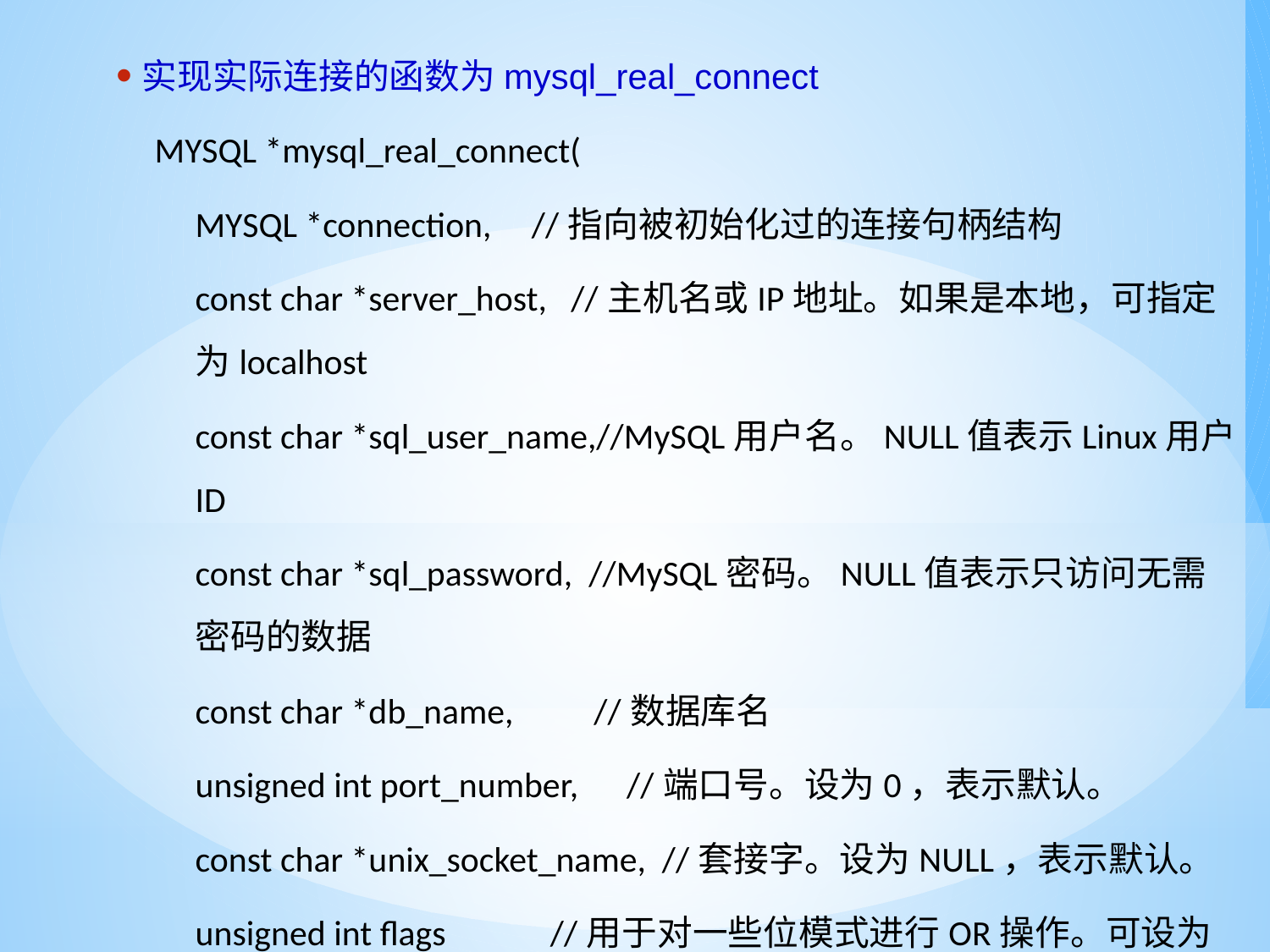

实现实际连接的函数为mysql_real_connect
MYSQL *mysql_real_connect(
MYSQL *connection,     //指向被初始化过的连接句柄结构
const char *server_host,   //主机名或IP地址。如果是本地，可指定为localhost
const char *sql_user_name,//MySQL用户名。NULL值表示Linux用户ID
const char *sql_password,  //MySQL密码。NULL值表示只访问无需密码的数据
const char *db_name,          //数据库名
unsigned int port_number,      //端口号。设为0，表示默认。
const char *unix_socket_name,  //套接字。设为NULL，表示默认。
unsigned int flags             //用于对一些位模式进行OR操作。可设为0。
);